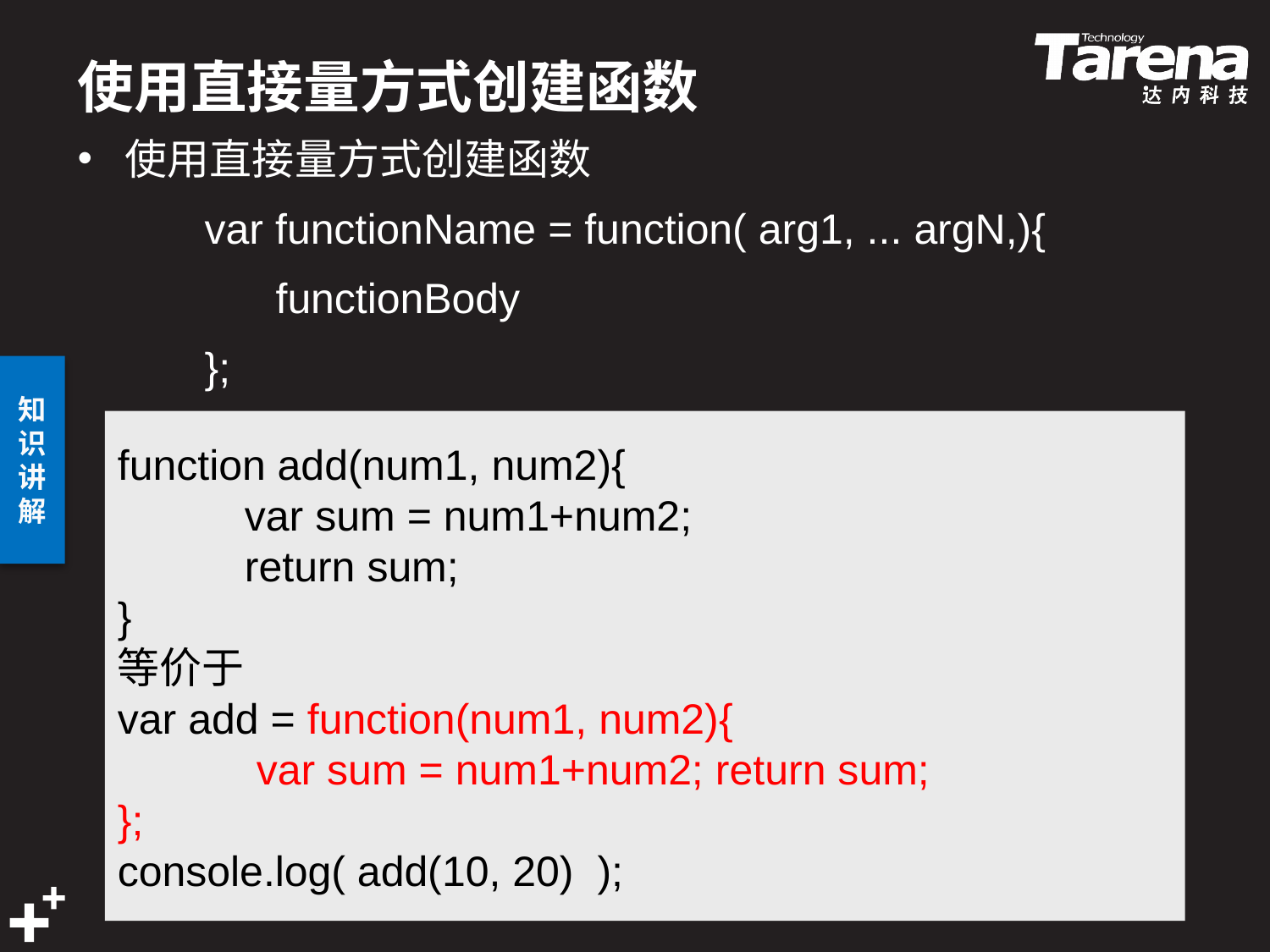

# 使用直接量方式创建函数
使用直接量方式创建函数
	var functionName = function( arg1, ... argN,){
	      functionBody
	};

function add(num1, num2){
	var sum = num1+num2;
	return sum;
}
等价于
var add = function(num1, num2){
	 var sum = num1+num2; return sum;
};
console.log( add(10, 20)  );